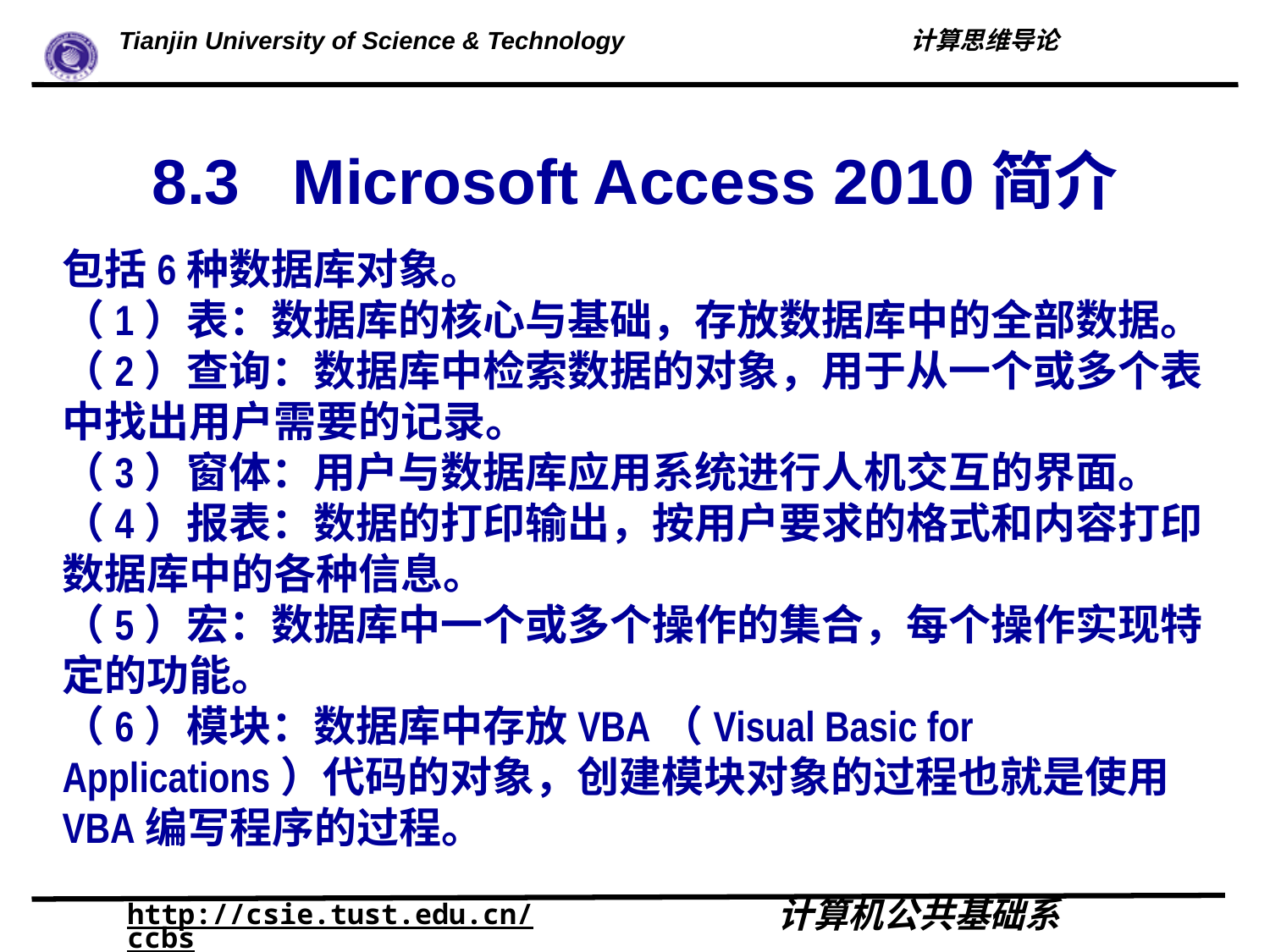

# 8.3   Microsoft Access 2010简介
包括6种数据库对象。
（1）表：数据库的核心与基础，存放数据库中的全部数据。
（2）查询：数据库中检索数据的对象，用于从一个或多个表中找出用户需要的记录。
（3）窗体：用户与数据库应用系统进行人机交互的界面。
（4）报表：数据的打印输出，按用户要求的格式和内容打印数据库中的各种信息。
（5）宏：数据库中一个或多个操作的集合，每个操作实现特定的功能。
（6）模块：数据库中存放VBA（Visual Basic for Applications）代码的对象，创建模块对象的过程也就是使用VBA编写程序的过程。